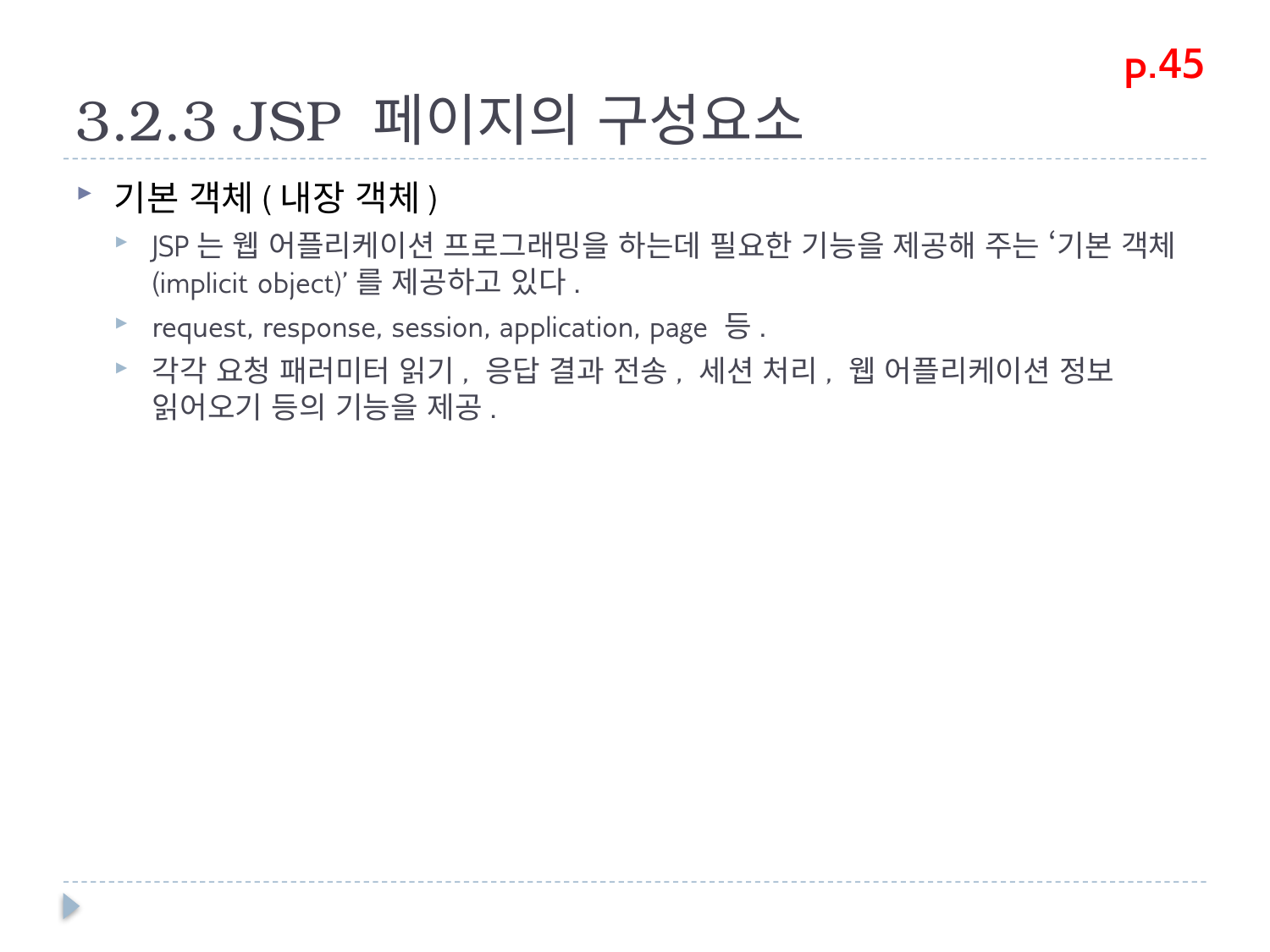

# 3.2.3 JSP 페이지의 구성요소
p.45
기본 객체(내장 객체)
JSP는 웹 어플리케이션 프로그래밍을 하는데 필요한 기능을 제공해 주는 ‘기본 객체(implicit object)’를 제공하고 있다.
request, response, session, application, page 등.
각각 요청 패러미터 읽기, 응답 결과 전송, 세션 처리, 웹 어플리케이션 정보 읽어오기 등의 기능을 제공.